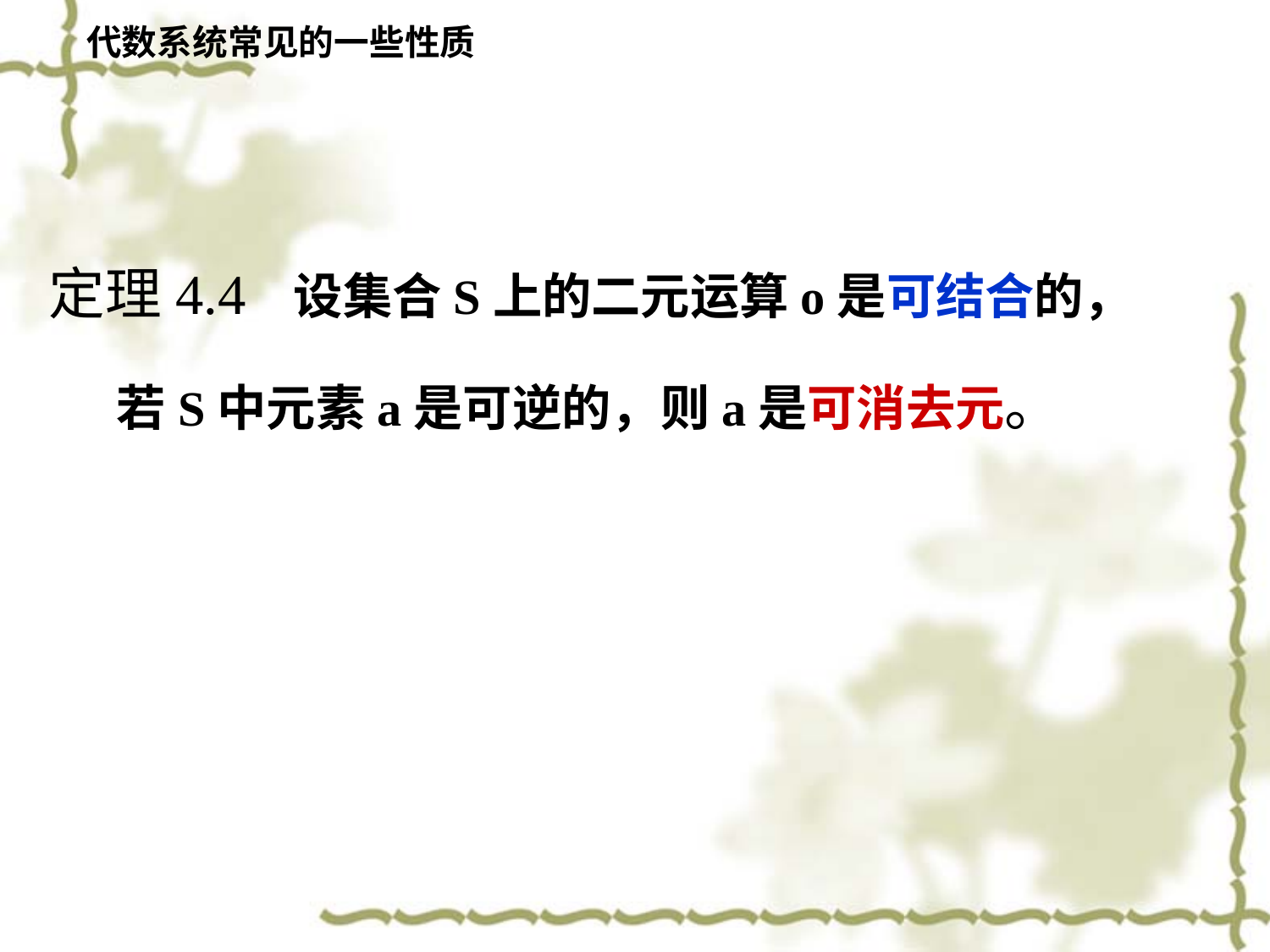

代数系统常见的一些性质
定理4.4 设集合S上的二元运算o是可结合的，
     若S中元素a是可逆的，则a是可消去元。